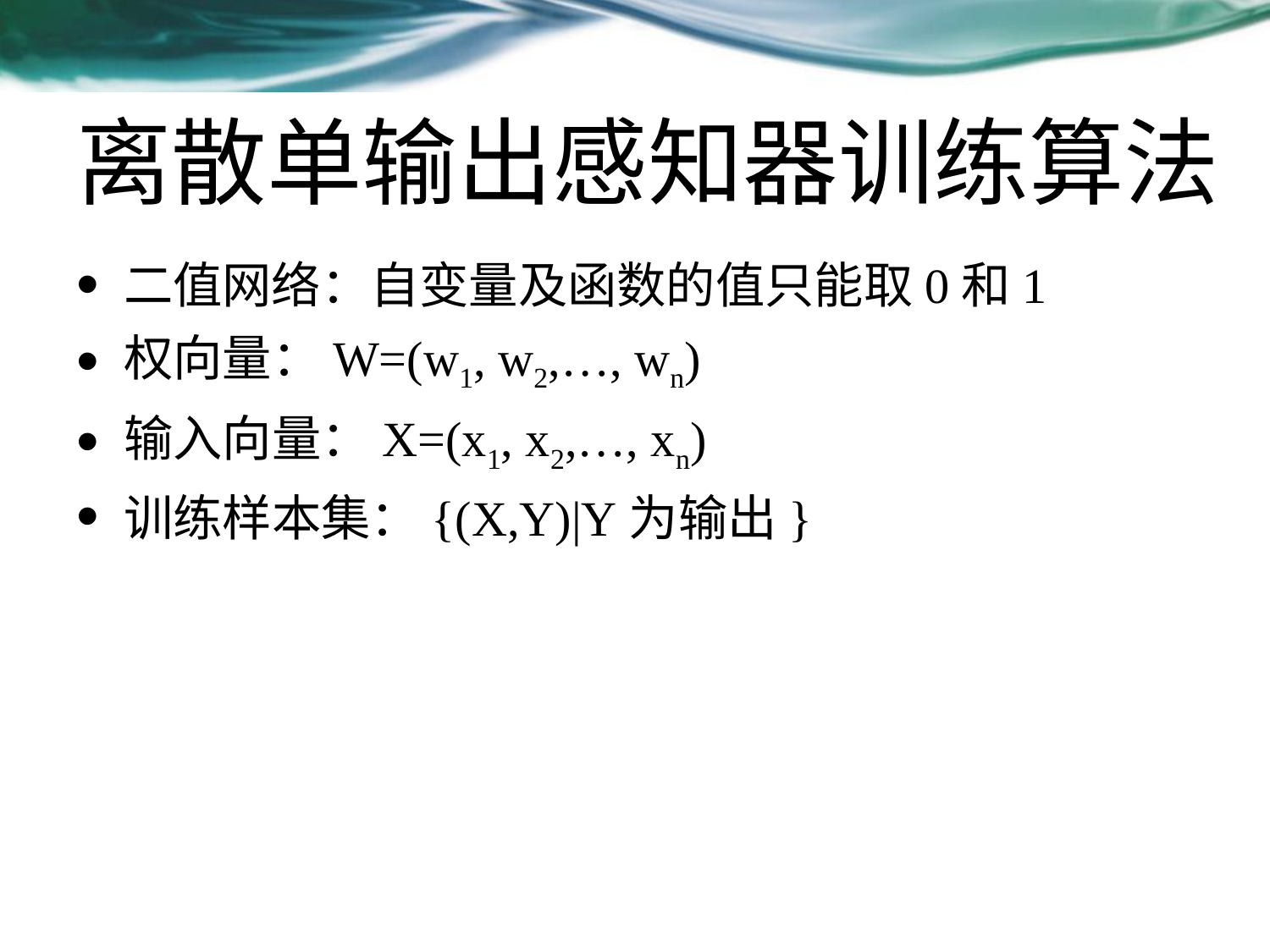

# 离散单输出感知器训练算法
二值网络：自变量及函数的值只能取0和1
权向量：W=(w1, w2,…, wn)
输入向量：X=(x1, x2,…, xn)
训练样本集：{(X,Y)|Y为输出}